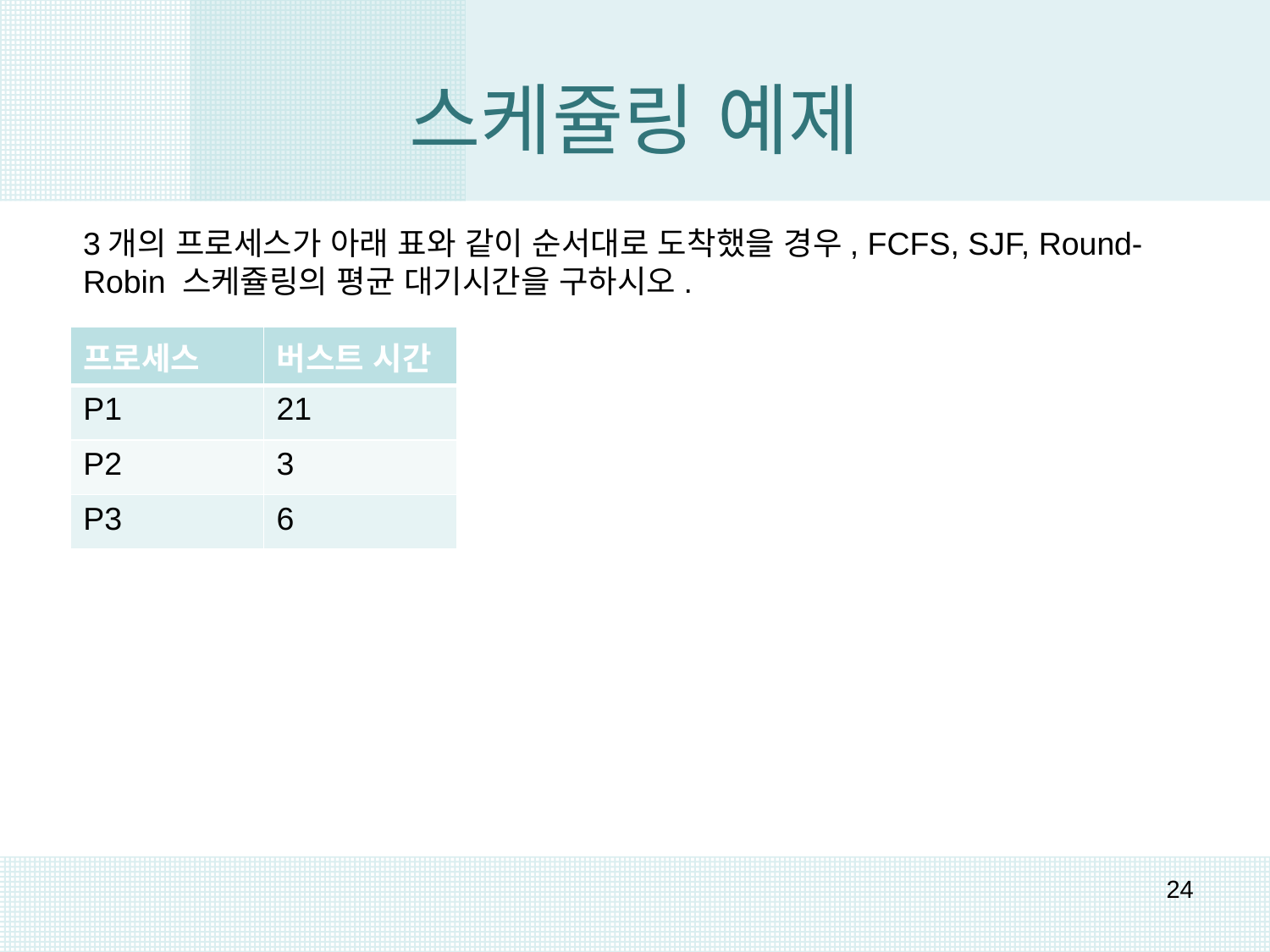

# 스케쥴링 예제
3개의 프로세스가 아래 표와 같이 순서대로 도착했을 경우, FCFS, SJF, Round-Robin 스케쥴링의 평균 대기시간을 구하시오.
| 프로세스 | 버스트 시간 |
| --- | --- |
| P1 | 21 |
| P2 | 3 |
| P3 | 6 |
24